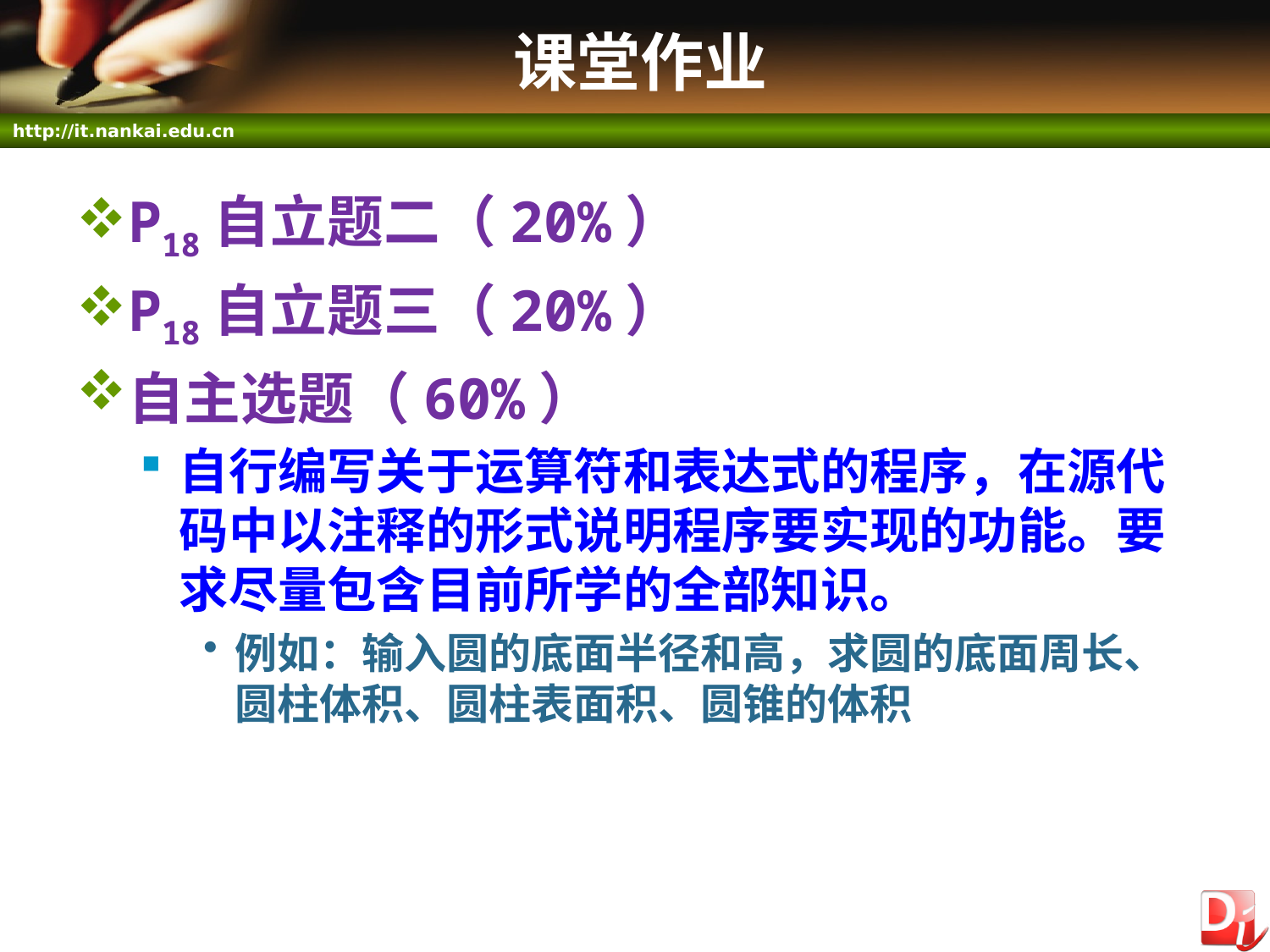

# 课堂作业
P18自立题二（20%）
P18自立题三（20%）
自主选题（60%）
自行编写关于运算符和表达式的程序，在源代码中以注释的形式说明程序要实现的功能。要求尽量包含目前所学的全部知识。
例如：输入圆的底面半径和高，求圆的底面周长、圆柱体积、圆柱表面积、圆锥的体积